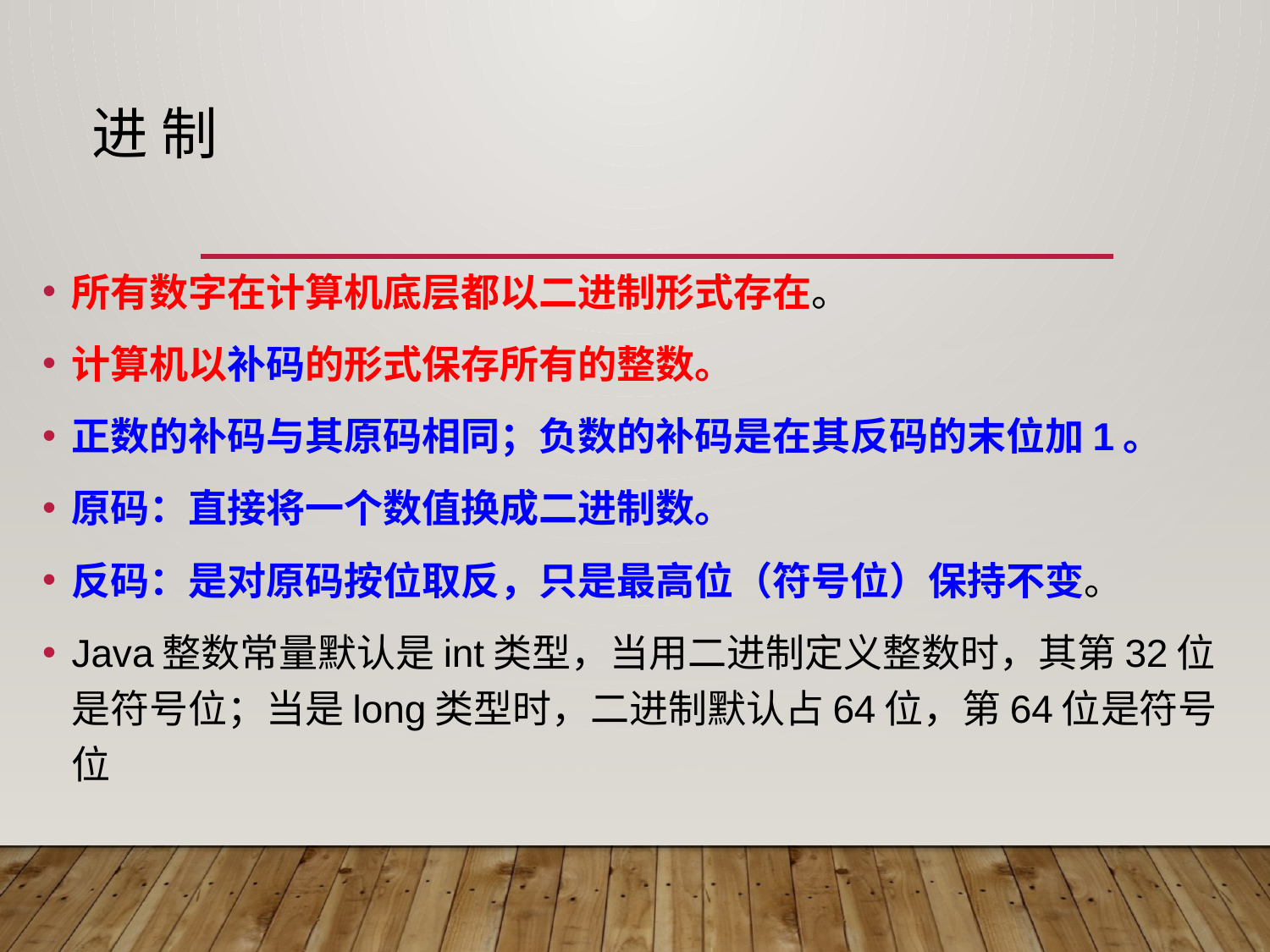

# 进 制
所有数字在计算机底层都以二进制形式存在。
计算机以补码的形式保存所有的整数。
正数的补码与其原码相同；负数的补码是在其反码的末位加1。
原码：直接将一个数值换成二进制数。
反码：是对原码按位取反，只是最高位（符号位）保持不变。
Java整数常量默认是int类型，当用二进制定义整数时，其第32位是符号位；当是long类型时，二进制默认占64位，第64位是符号位